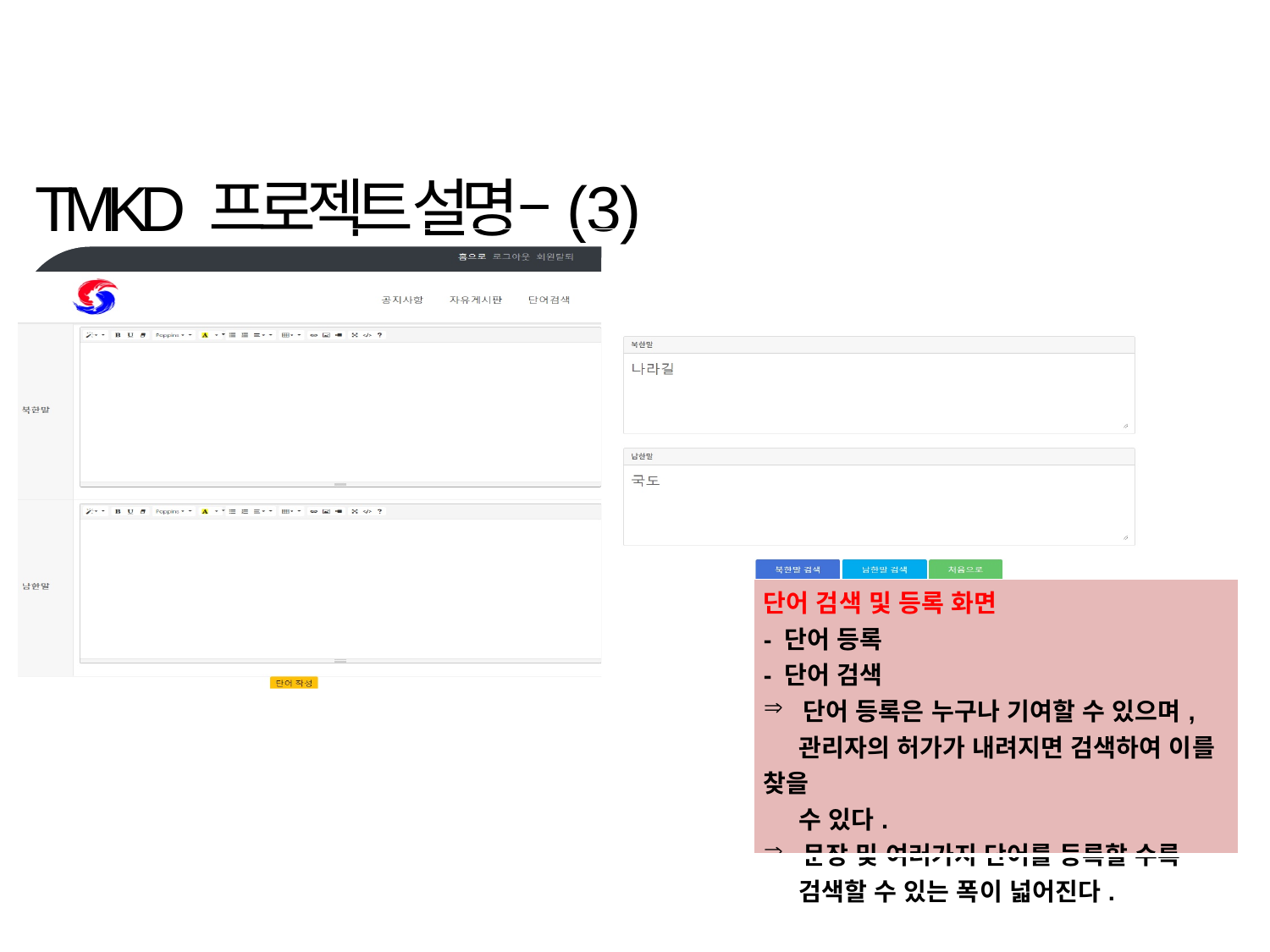

# TMKD 프로젝트 설명 –( 3 )

| 단어 검색 및 등록 화면 - 단어 등록 - 단어 검색 단어 등록은 누구나 기여할 수 있으며, 관리자의 허가가 내려지면 검색하여 이를 찾을 수 있다. 문장 및 여러가지 단어를 등록할 수록 검색할 수 있는 폭이 넓어진다. |
| --- |